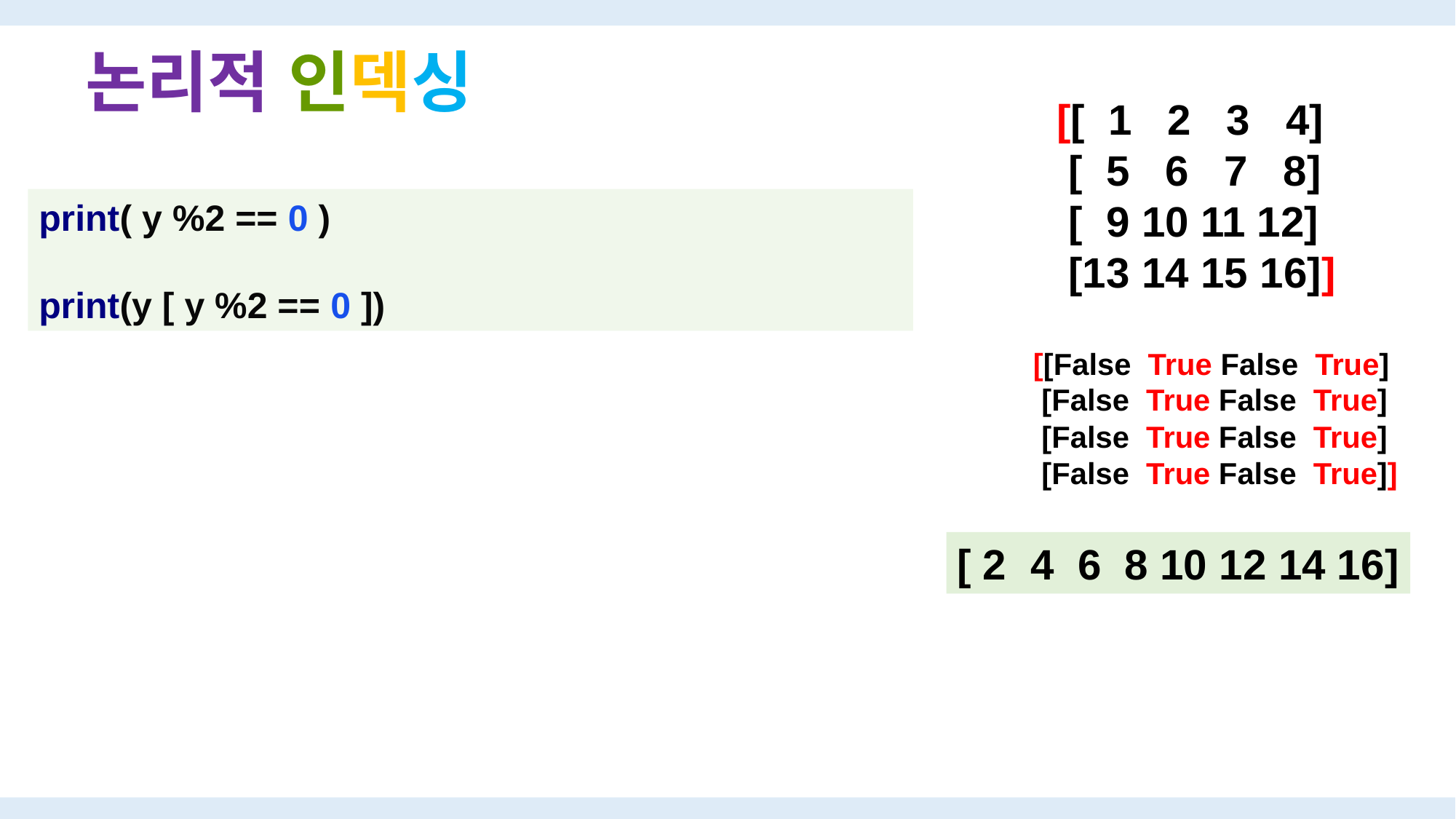

논리적 인덱싱
[[  1   2   3   4]
 [  5   6   7   8]
 [  9 10 11 12]
 [13 14 15 16]]
print( y %2 == 0 )
print(y [ y %2 == 0 ])
[[False  True False  True]
 [False  True False  True]
 [False  True False  True]
 [False  True False  True]]
[ 2  4  6  8 10 12 14 16]